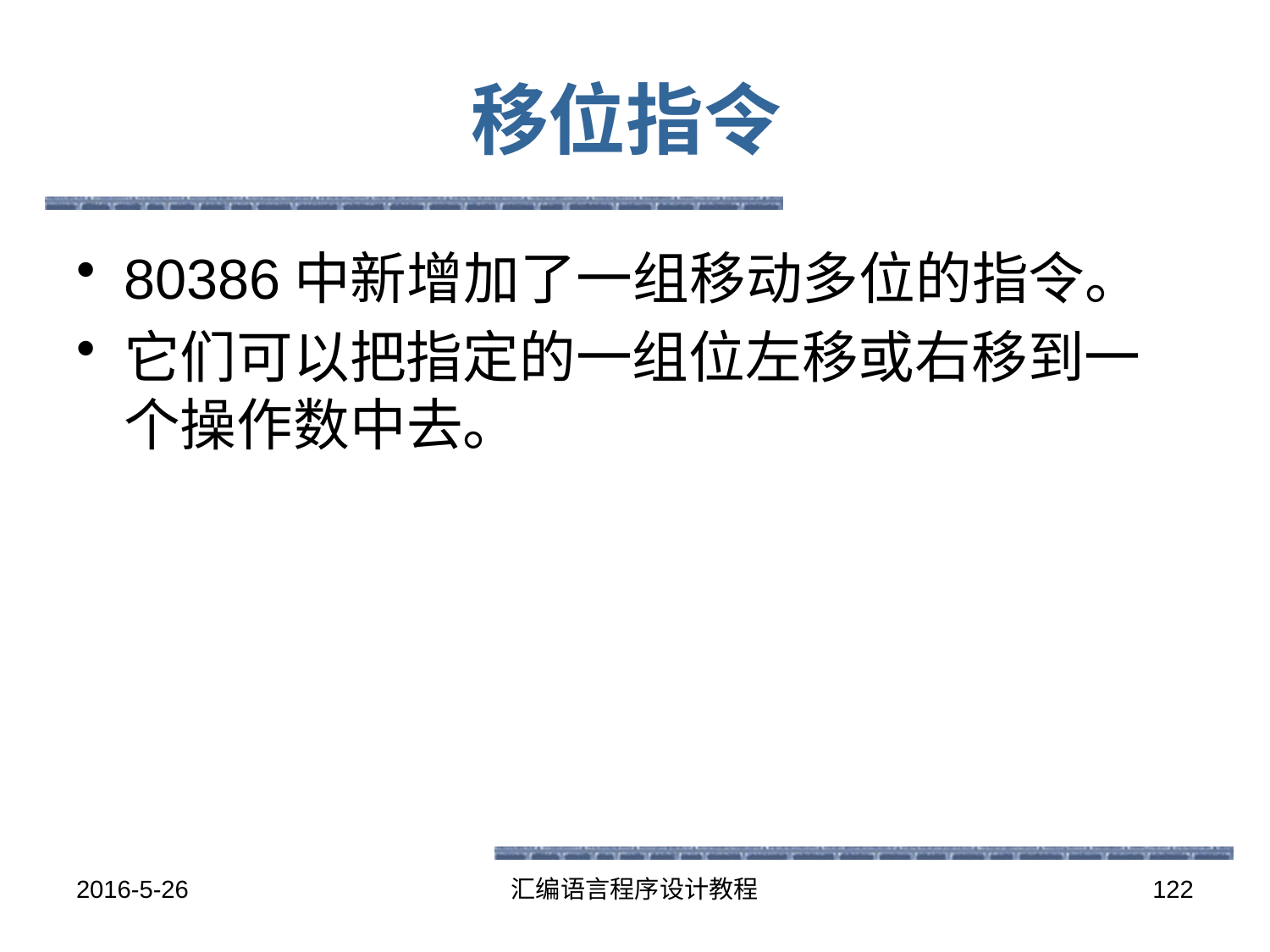

# 移位指令
80386中新增加了一组移动多位的指令。
它们可以把指定的一组位左移或右移到一个操作数中去。
2016-5-26
汇编语言程序设计教程
122